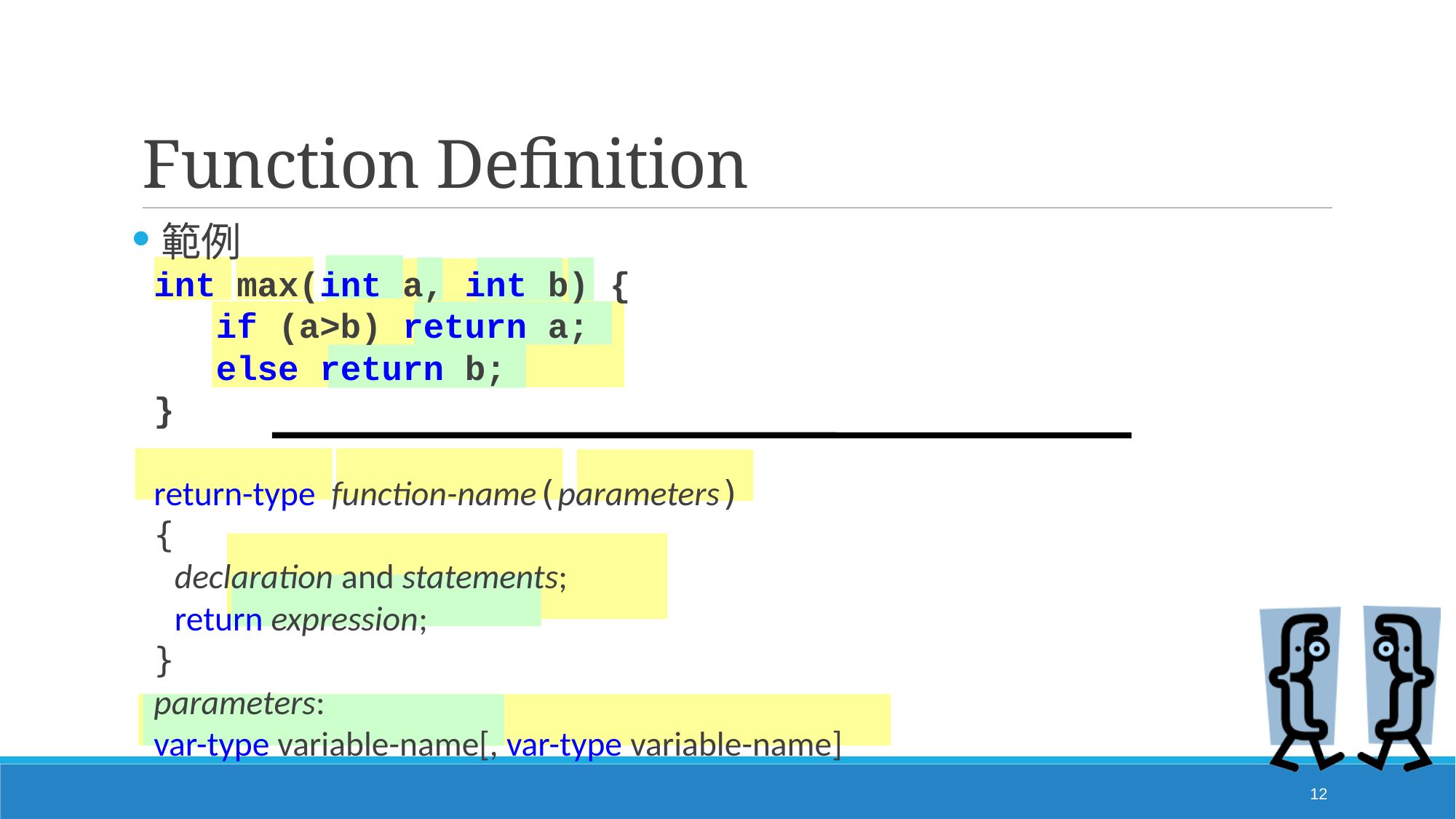

# Function Definition
範例
int max(int a, int b) {
   if (a>b) return a;
   else return b;
}

return-type  function-name(parameters)
{
		declaration and statements;
		return expression;
}
parameters:
var-type variable-name[, var-type variable-name]

12